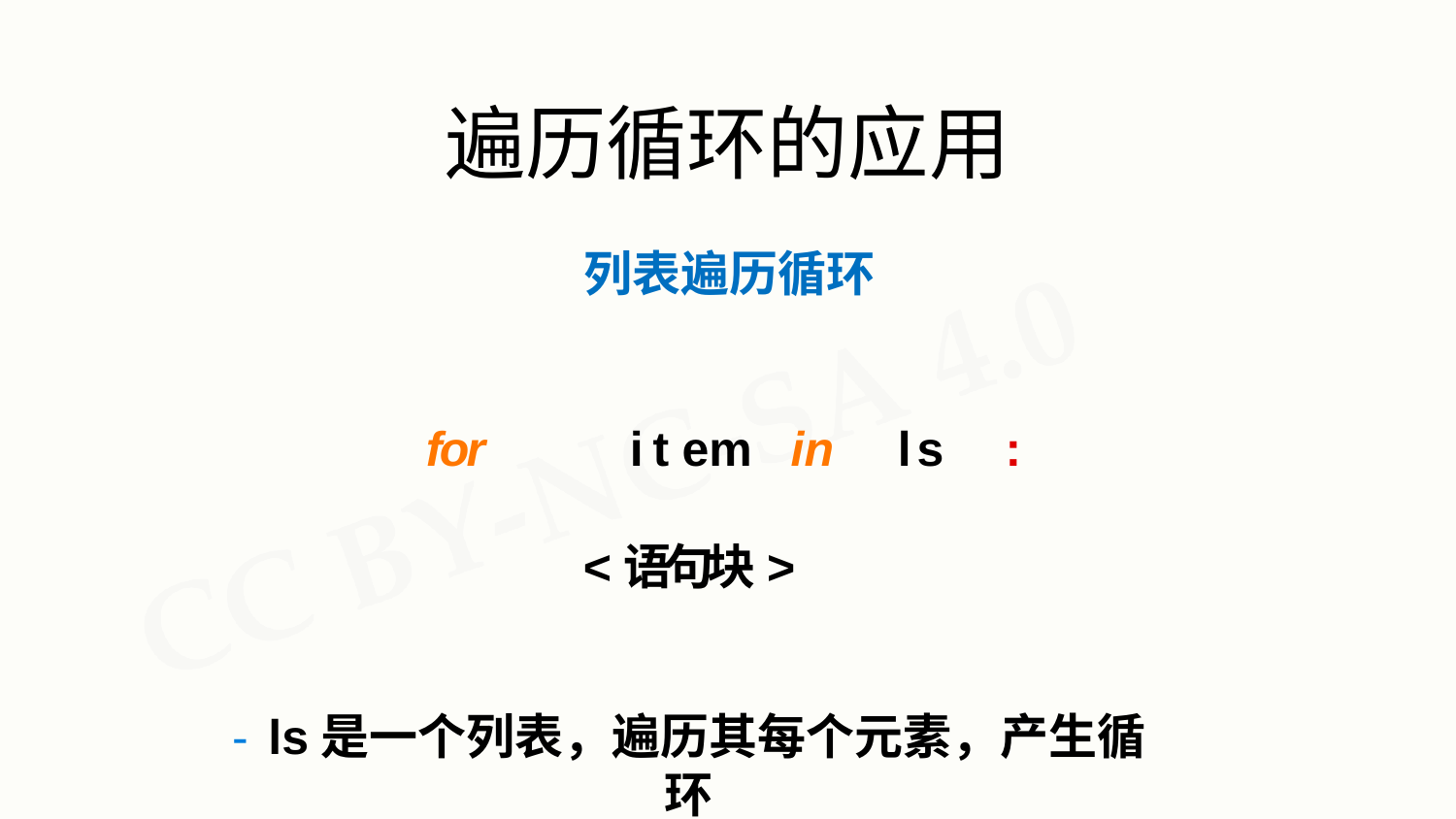

# 遍历循环的应用
列表遍历循环

for	item	in	ls	:

<语句块>

- ls是一个列表，遍历其每个元素，产生循环